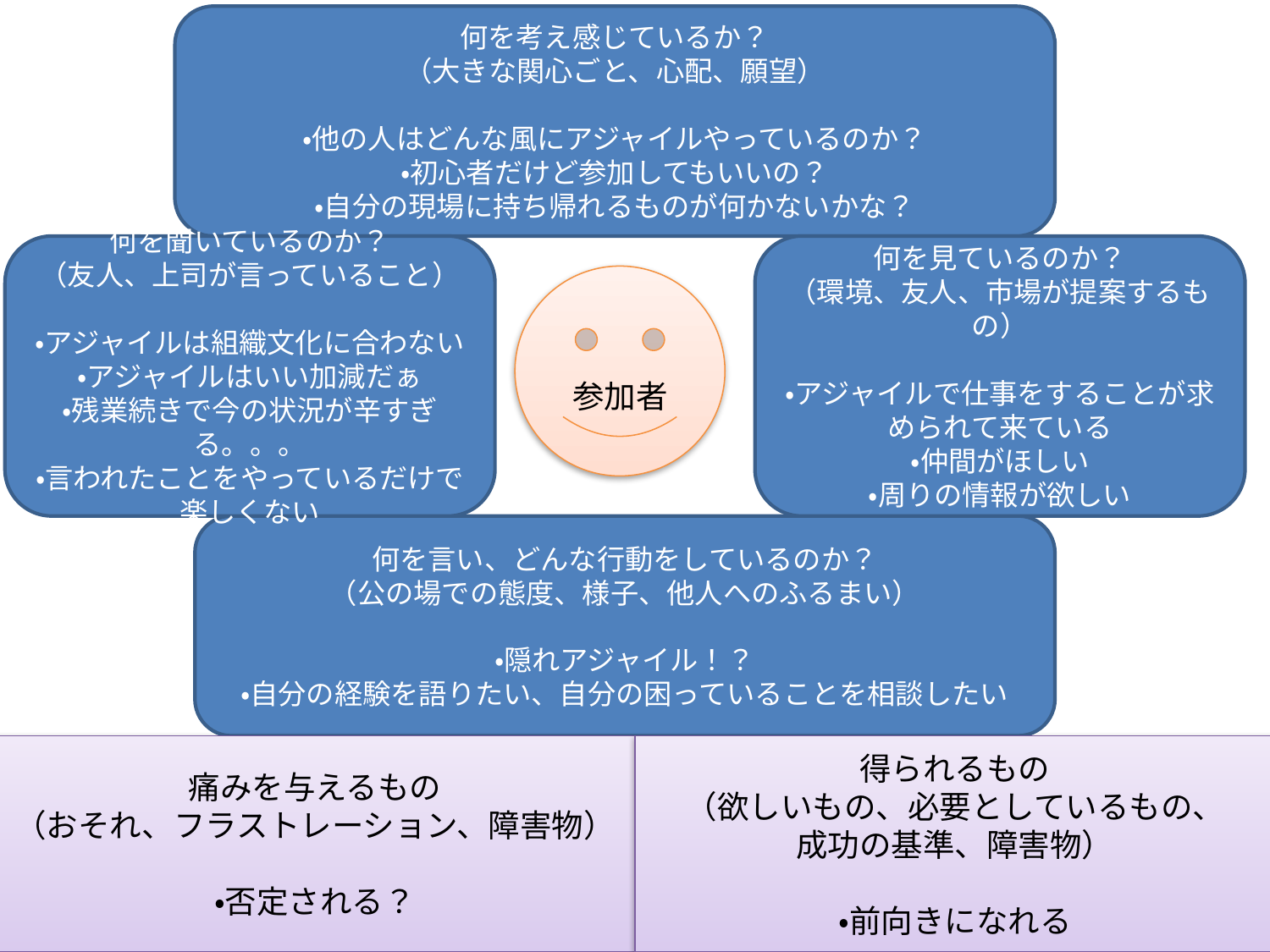

何を考え感じているか？
（大きな関心ごと、心配、願望）

・他の人はどんな風にアジャイルやっているのか？
・初心者だけど参加してもいいの？
・自分の現場に持ち帰れるものが何かないかな？
何を聞いているのか？
（友人、上司が言っていること）

・アジャイルは組織文化に合わない
・アジャイルはいい加減だぁ
・残業続きで今の状況が辛すぎる。。。
・言われたことをやっているだけで
楽しくない
何を見ているのか？
（環境、友人、市場が提案するもの）

・アジャイルで仕事をすることが求められて来ている
・仲間がほしい
・周りの情報が欲しい

参加者
何を言い、どんな行動をしているのか？
（公の場での態度、様子、他人へのふるまい）

・隠れアジャイル！？
・自分の経験を語りたい、自分の困っていることを相談したい
痛みを与えるもの
（おそれ、フラストレーション、障害物）

・否定される？
得られるもの
（欲しいもの、必要としているもの、
成功の基準、障害物）

・前向きになれる